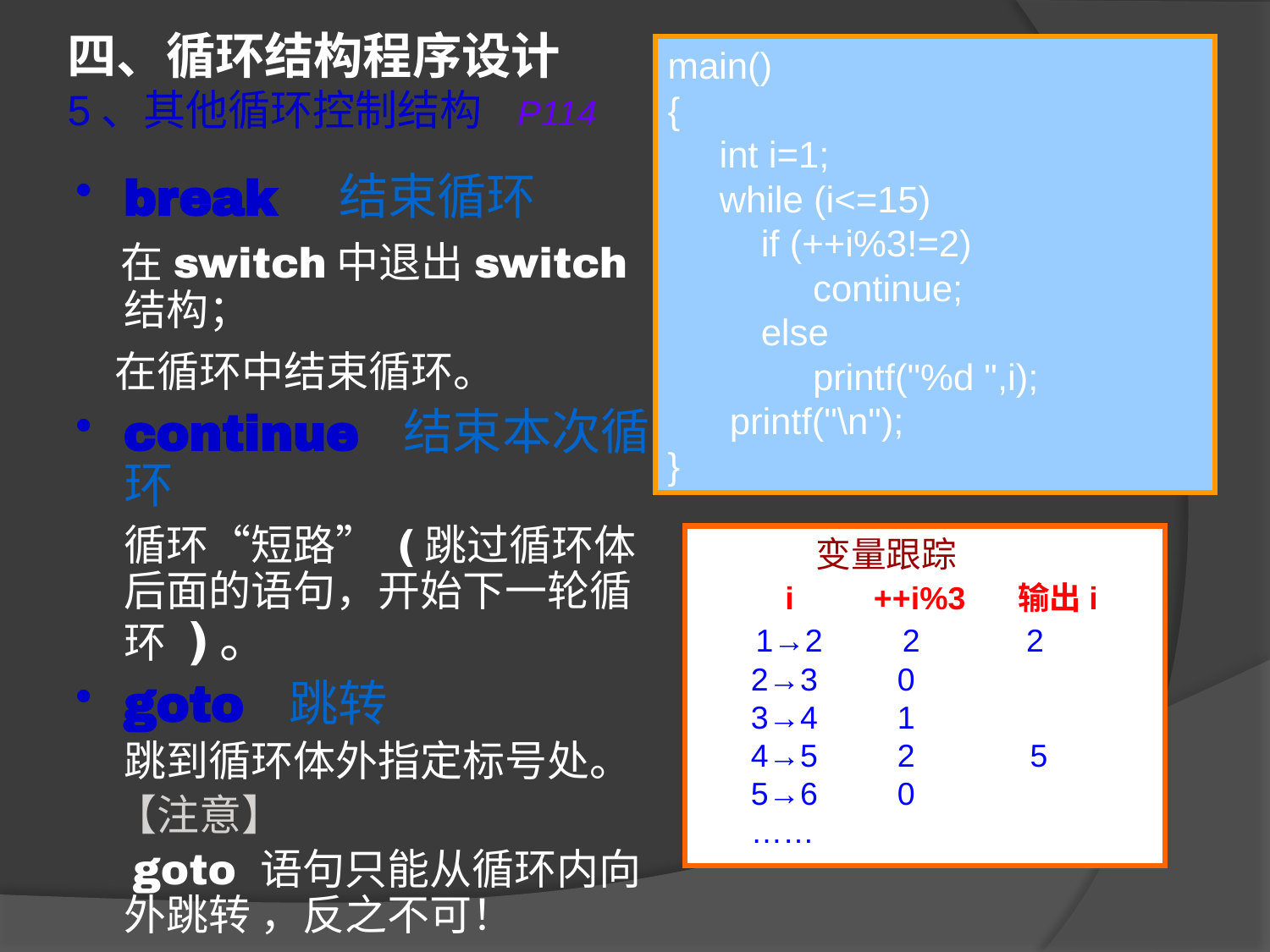

四、循环结构程序设计
5、其他循环控制结构   P114
main()
{
     int i=1;
     while (i<=15)
         if (++i%3!=2)
              continue;
         else
              printf("%d ",i);
      printf("\n");
}
break   结束循环
   在switch中退出switch结构；
   在循环中结束循环。
continue  结束本次循环
    循环“短路” (跳过循环体后面的语句，开始下一轮循环 )。
goto  跳转
    跳到循环体外指定标号处。
   【注意】
    goto 语句只能从循环内向外跳转 ，反之不可！
              变量跟踪
         i         ++i%3     输出i
      1→2         2            2
      2→3         0
      3→4         1
      4→5         2             5
      5→6         0
      ……